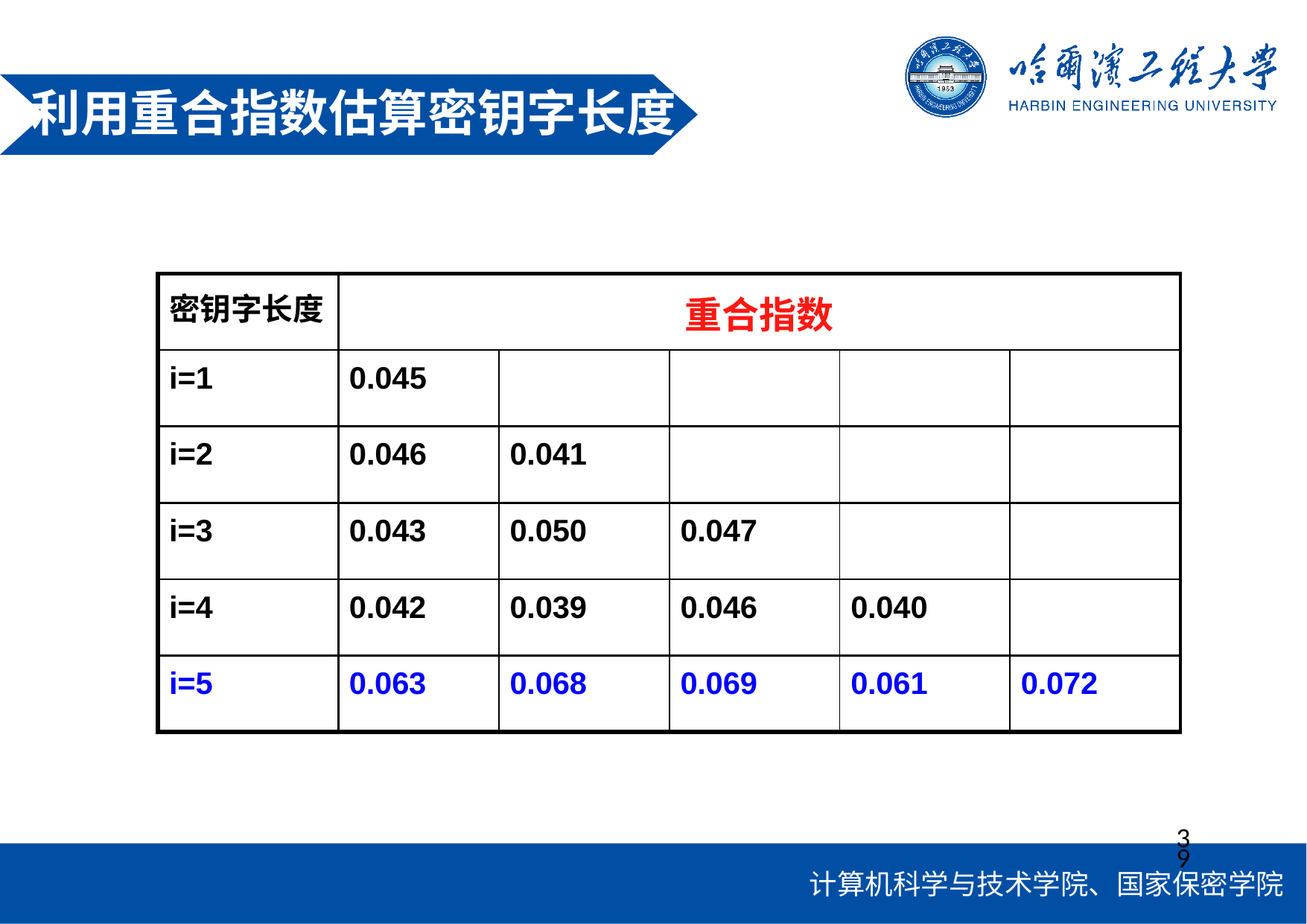

# 利用重合指数估算密钥字长度
| 密钥字长度 | 重合指数 |  |  |  |  |
| --- | --- | --- | --- | --- | --- |
| i=1 | 0.045 |  |  |  |  |
| i=2 | 0.046 | 0.041 |  |  |  |
| i=3 | 0.043 | 0.050 | 0.047 |  |  |
| i=4 | 0.042 | 0.039 | 0.046 | 0.040 |  |
| i=5 | 0.063 | 0.068 | 0.069 | 0.061 | 0.072 |
39